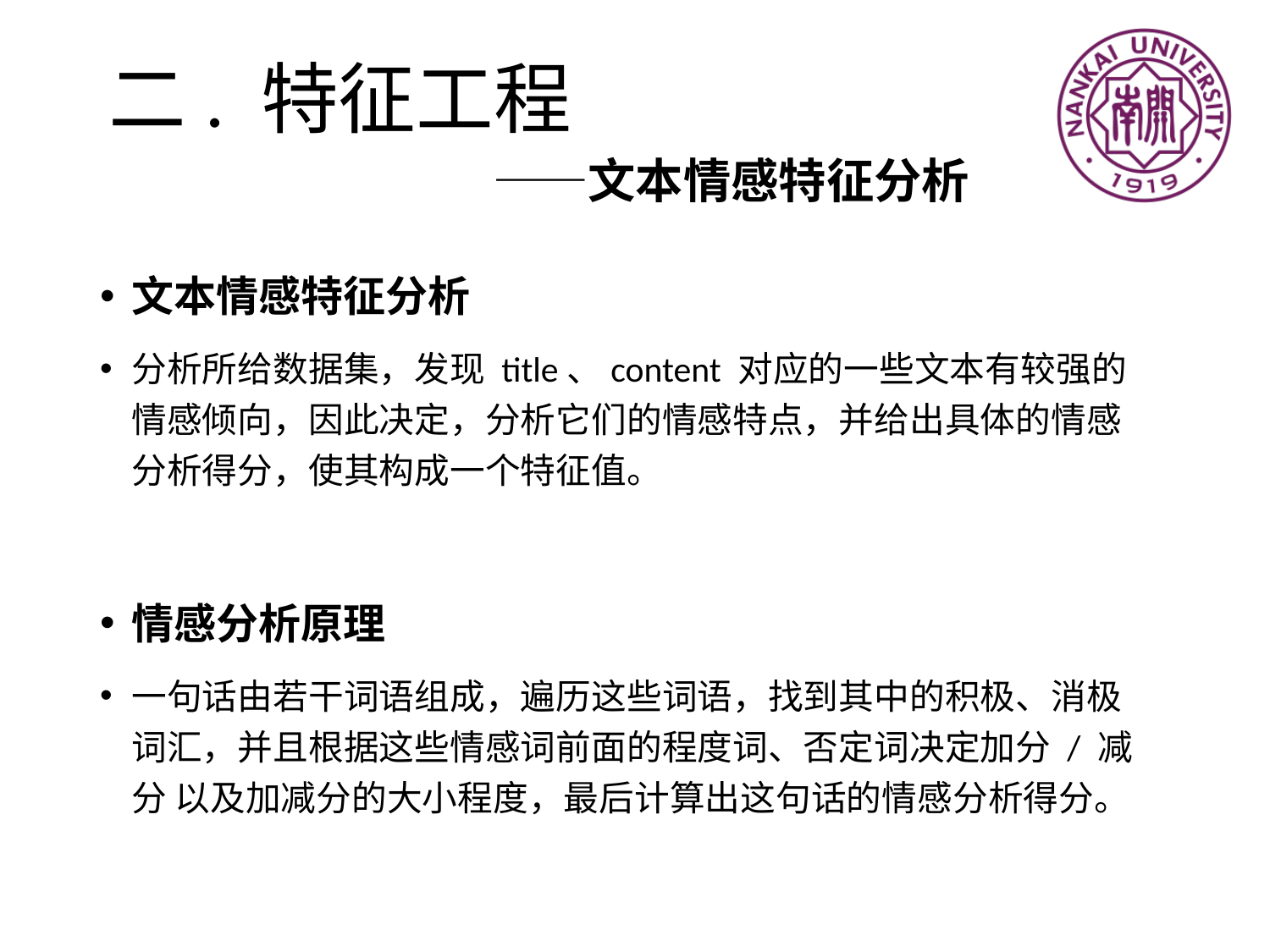

# 二. 特征工程 ——文本情感特征分析
文本情感特征分析
分析所给数据集，发现 title、content 对应的一些文本有较强的情感倾向，因此决定，分析它们的情感特点，并给出具体的情感分析得分，使其构成一个特征值。

情感分析原理
一句话由若干词语组成，遍历这些词语，找到其中的积极、消极词汇，并且根据这些情感词前面的程度词、否定词决定加分 / 减分 以及加减分的大小程度，最后计算出这句话的情感分析得分。
10